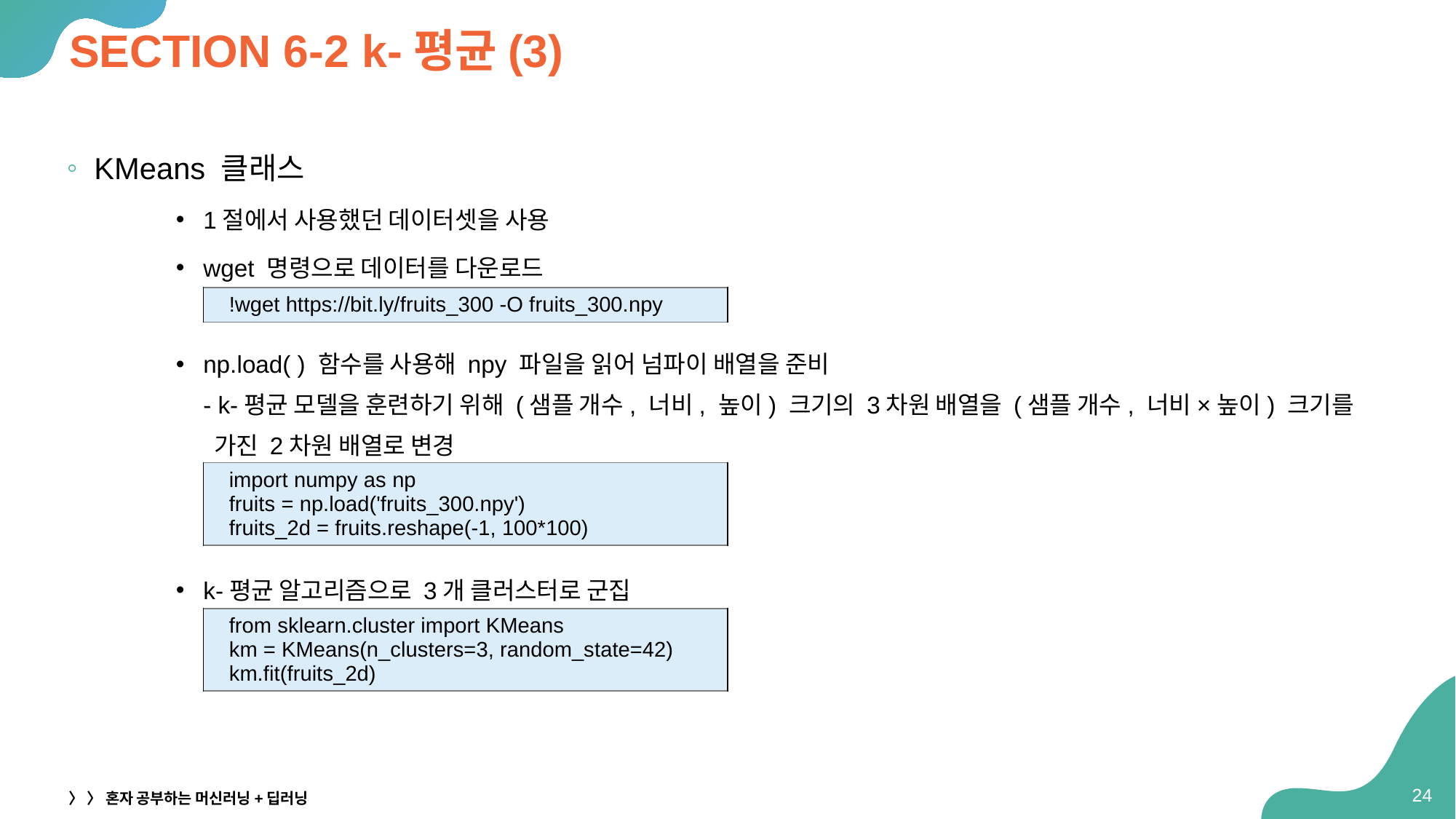

# SECTION 6-2 k-평균(3)
KMeans 클래스
1절에서 사용했던 데이터셋을 사용
wget 명령으로 데이터를 다운로드

np.load( ) 함수를 사용해 npy 파일을 읽어 넘파이 배열을 준비
- k-평균 모델을 훈련하기 위해 (샘플 개수, 너비, 높이) 크기의 3차원 배열을 (샘플 개수, 너비×높이) 크기를
  가진 2차원 배열로 변경

k-평균 알고리즘으로 3개 클러스터로 군집
| !wget https://bit.ly/fruits\_300 -O fruits\_300.npy |
| --- |
| import numpy as np fruits = np.load('fruits\_300.npy') fruits\_2d = fruits.reshape(-1, 100\*100) |
| --- |
| from sklearn.cluster import KMeans km = KMeans(n\_clusters=3, random\_state=42) km.fit(fruits\_2d) |
| --- |
24
〉 〉 혼자 공부하는 머신러닝+딥러닝